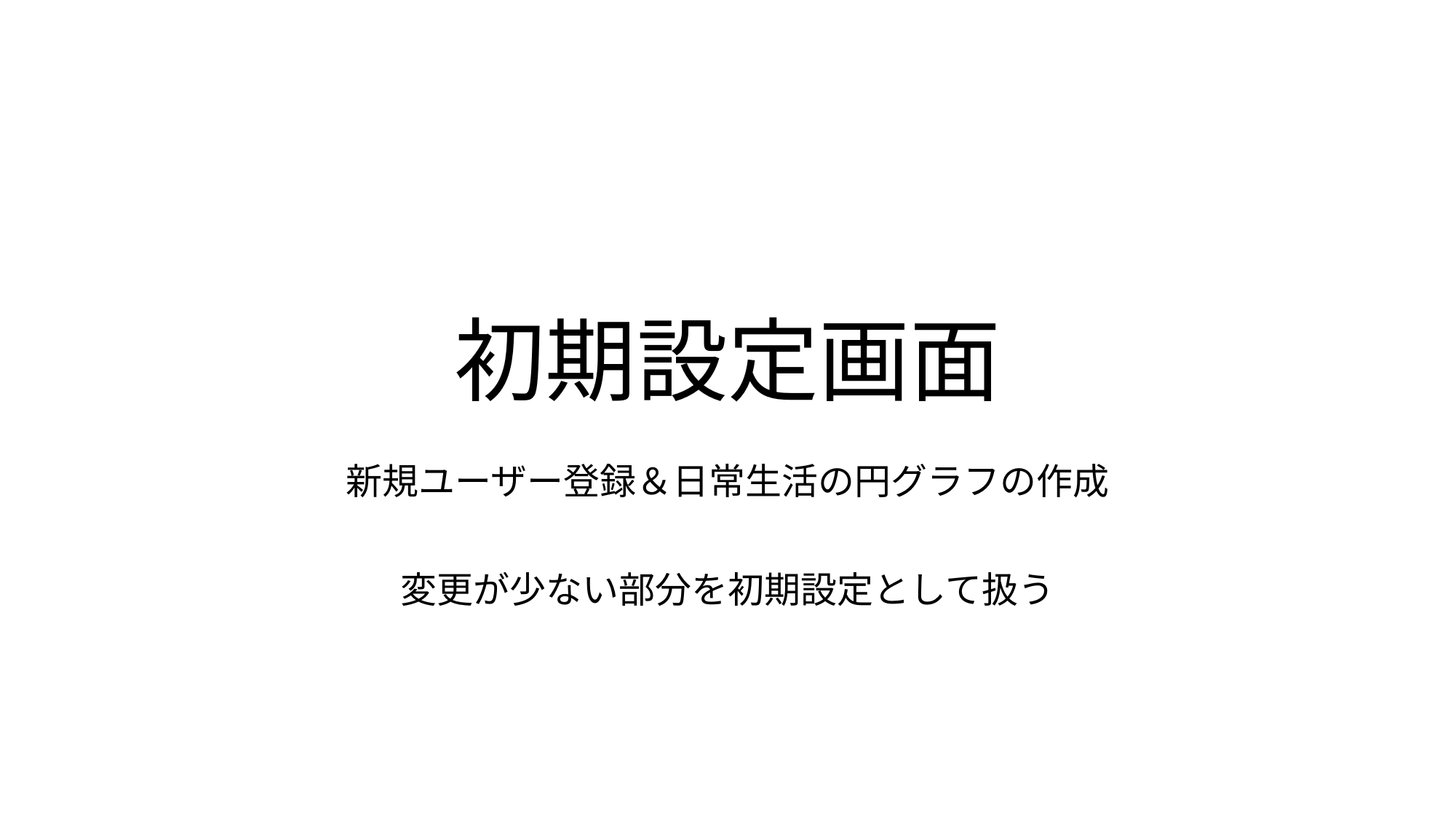

# 初期設定画面
新規ユーザー登録＆日常生活の円グラフの作成

変更が少ない部分を初期設定として扱う